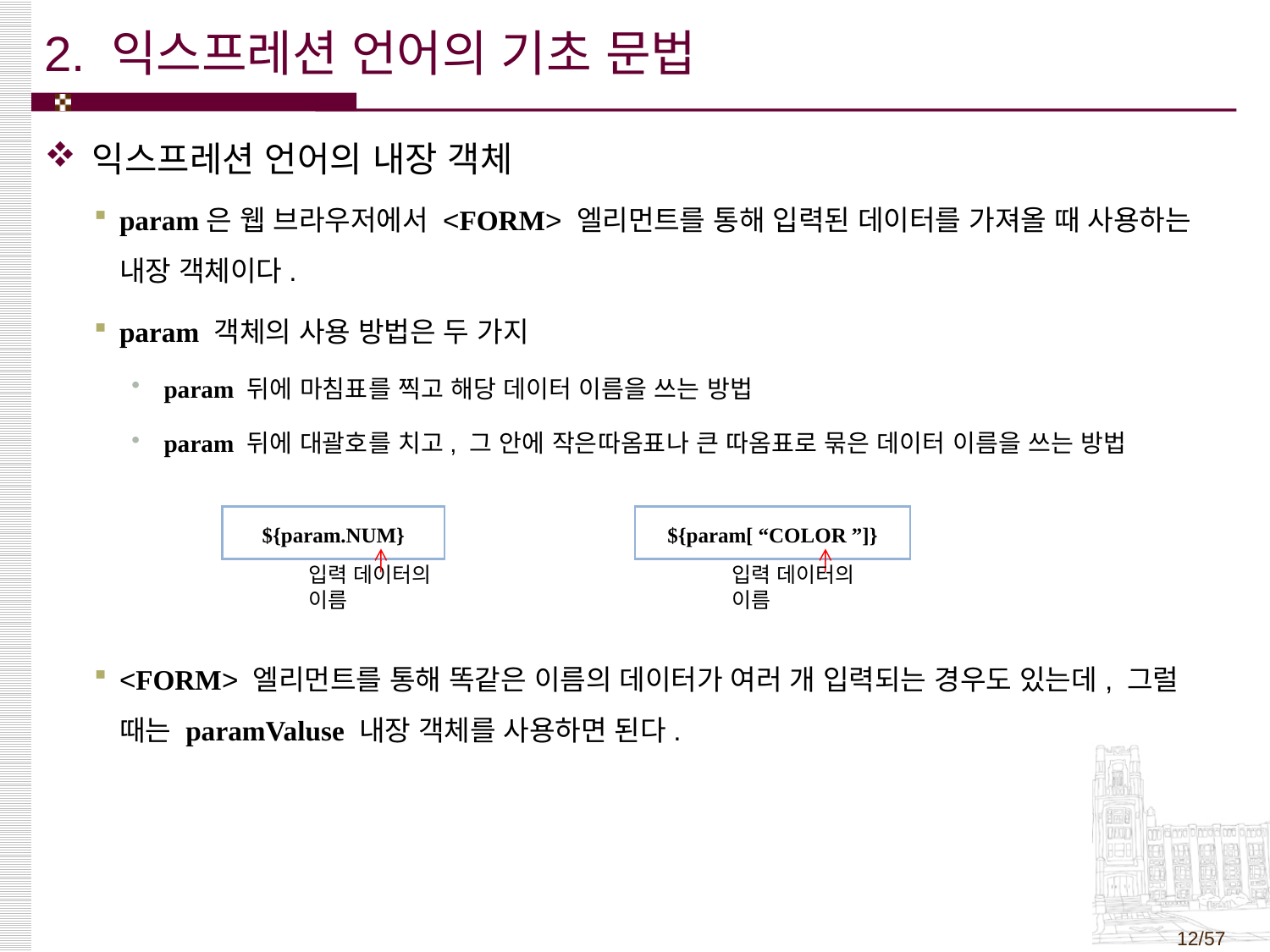

# 2. 익스프레션 언어의 기초 문법
익스프레션 언어의 내장 객체
param은 웹 브라우저에서 <FORM> 엘리먼트를 통해 입력된 데이터를 가져올 때 사용하는 내장 객체이다.
param 객체의 사용 방법은 두 가지
 param 뒤에 마침표를 찍고 해당 데이터 이름을 쓰는 방법
 param 뒤에 대괄호를 치고, 그 안에 작은따옴표나 큰 따옴표로 묶은 데이터 이름을 쓰는 방법

<FORM> 엘리먼트를 통해 똑같은 이름의 데이터가 여러 개 입력되는 경우도 있는데, 그럴 때는 paramValuse 내장 객체를 사용하면 된다.

| ${param.NUM} |
| --- |
| ${param[ “COLOR ”]} |
| --- |
입력 데이터의 이름
입력 데이터의 이름